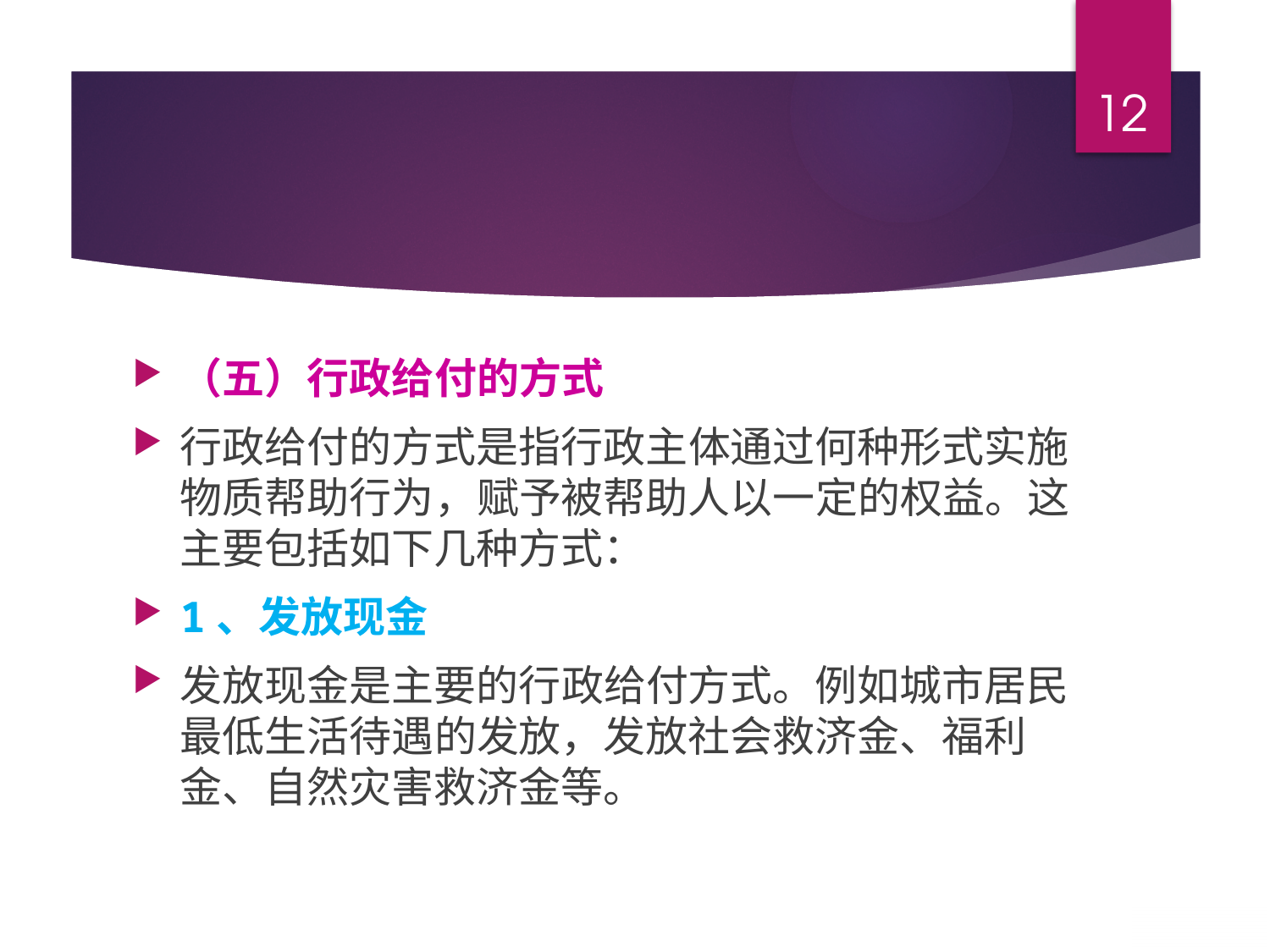

12
#
（五）行政给付的方式
行政给付的方式是指行政主体通过何种形式实施物质帮助行为，赋予被帮助人以一定的权益。这主要包括如下几种方式：
1、发放现金
发放现金是主要的行政给付方式。例如城市居民最低生活待遇的发放，发放社会救济金、福利金、自然灾害救济金等。